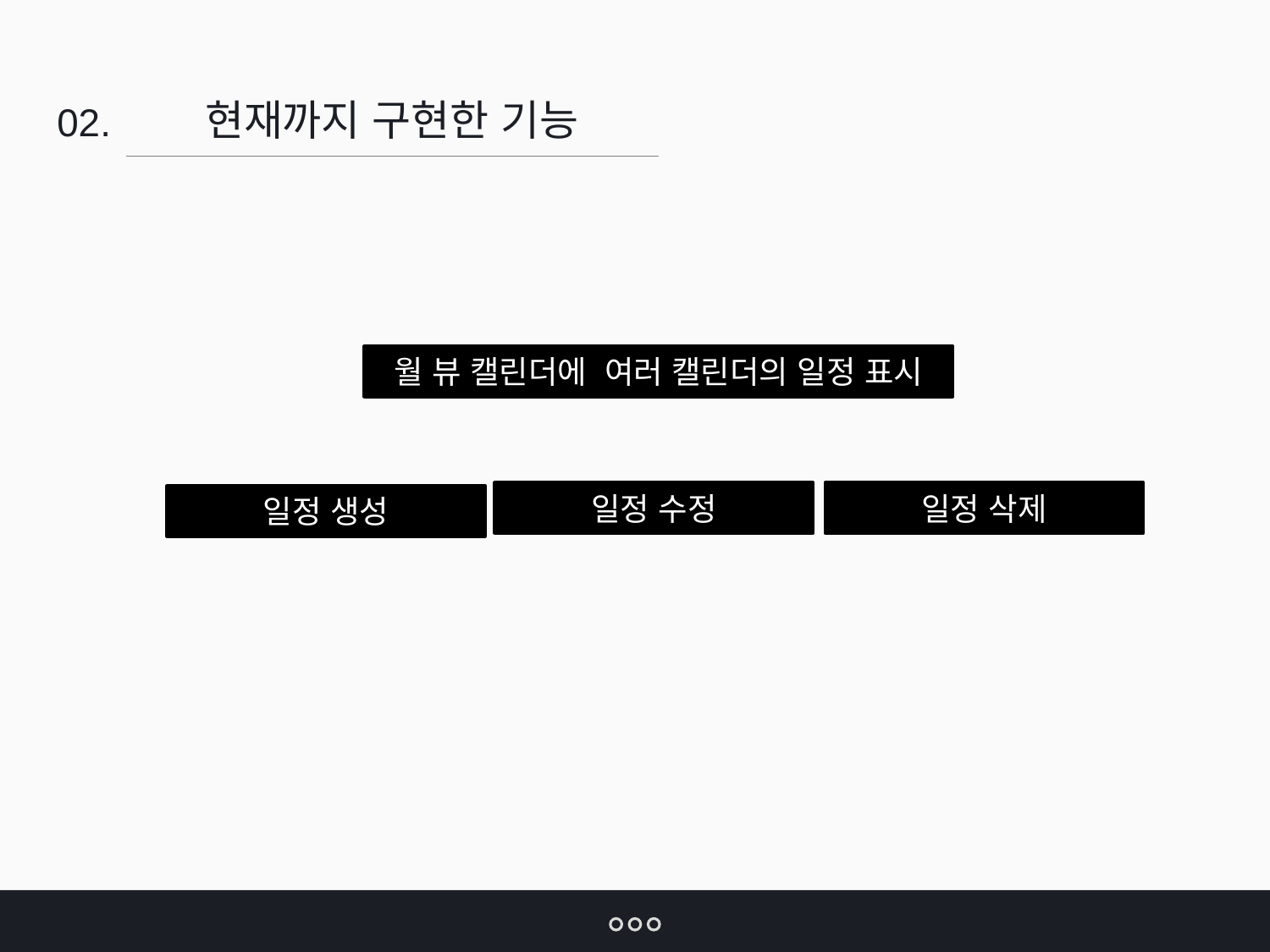

현재까지 구현한 기능
02.
월 뷰 캘린더에  여러 캘린더의 일정 표시
일정 수정
일정 삭제
일정 생성